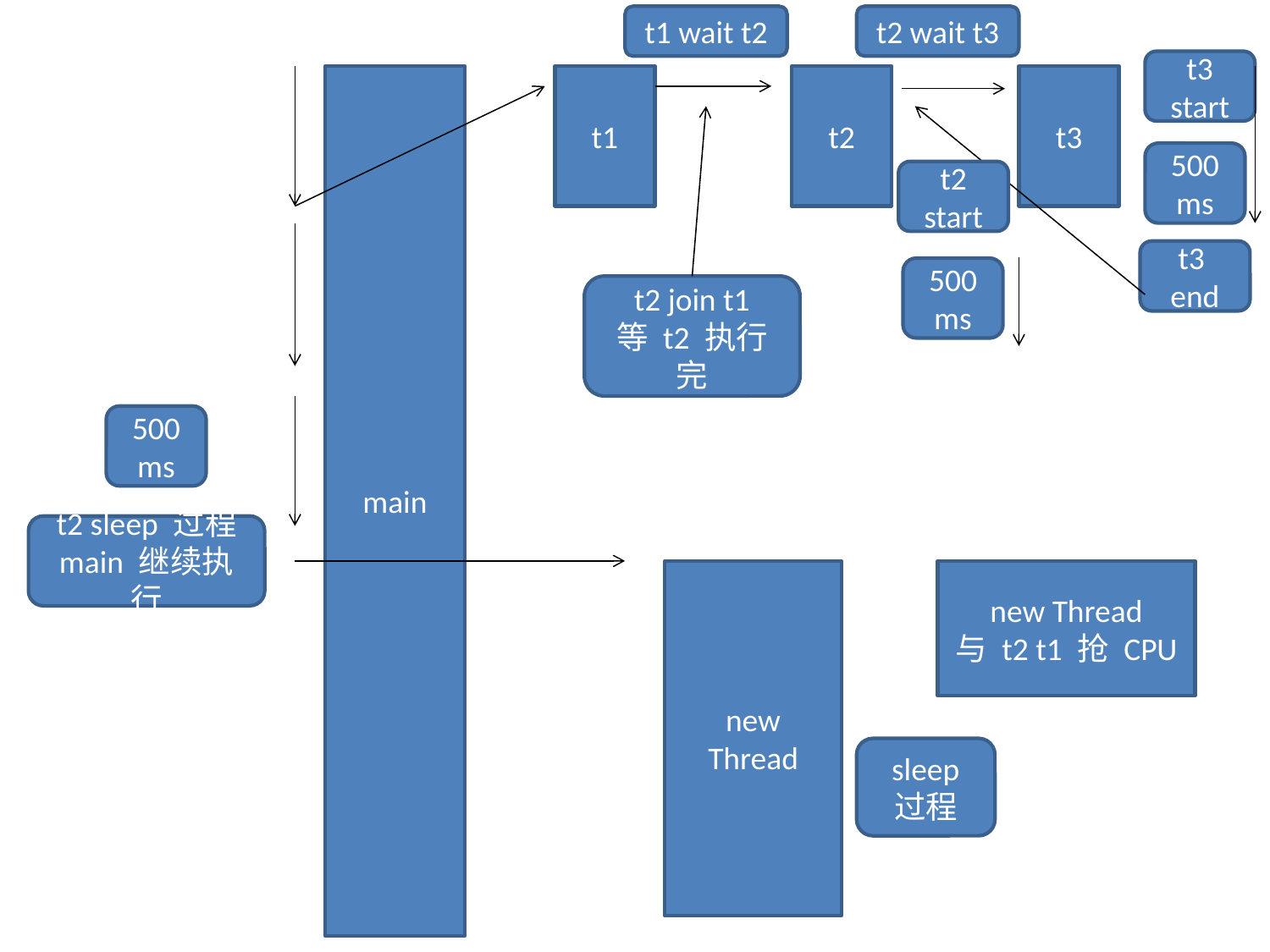

t1 wait t2
t2 wait t3
t3 start
main
t1
t2
t3
500ms
t2 start
t3
end
500ms
t2 join t1
等 t2 执行完
500ms
t2 sleep 过程
main 继续执行
new Thread
new Thread
与 t2 t1 抢 CPU
sleep 过程